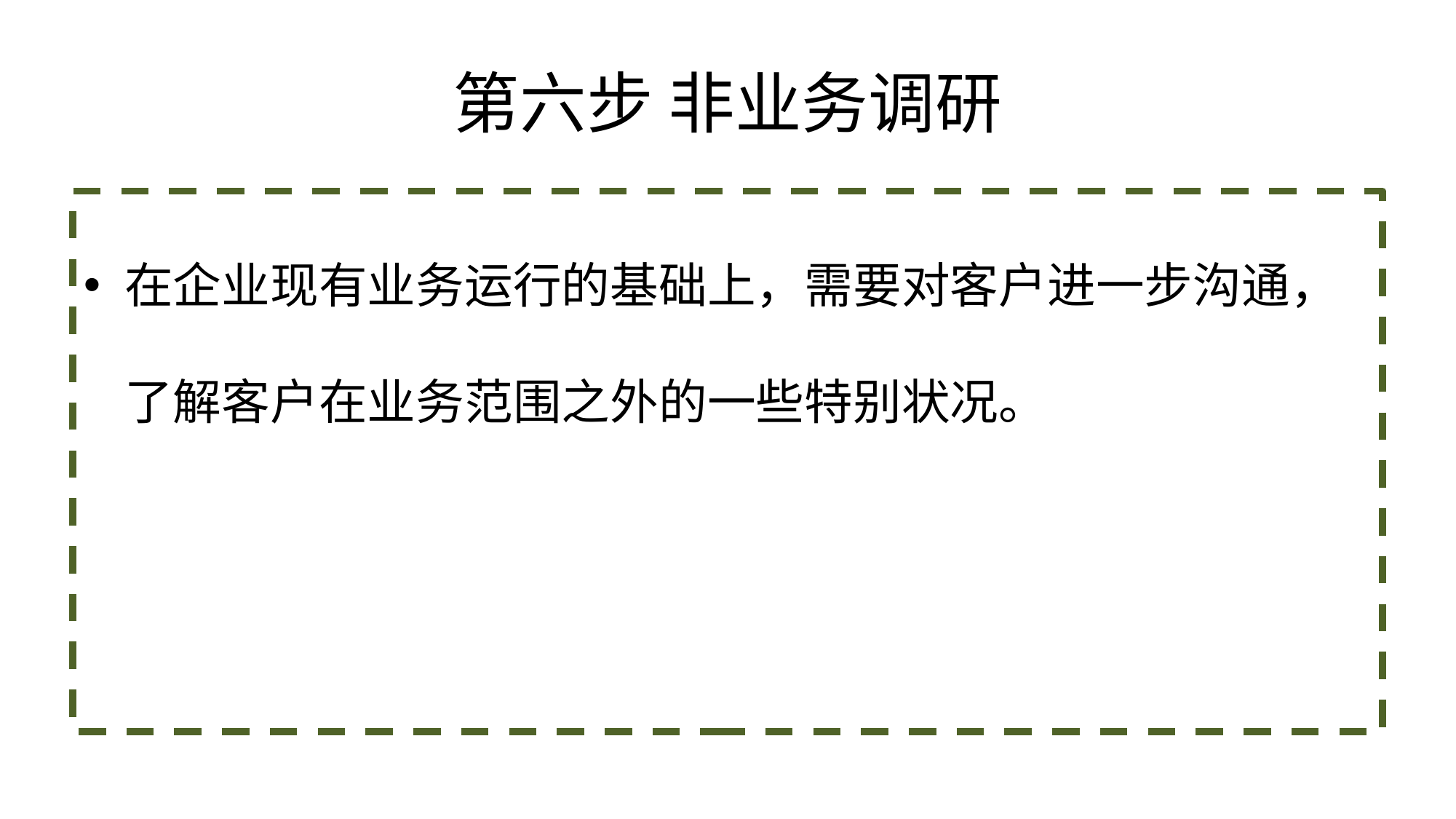

# 第六步 非业务调研
在企业现有业务运行的基础上，需要对客户进一步沟通，了解客户在业务范围之外的一些特别状况。